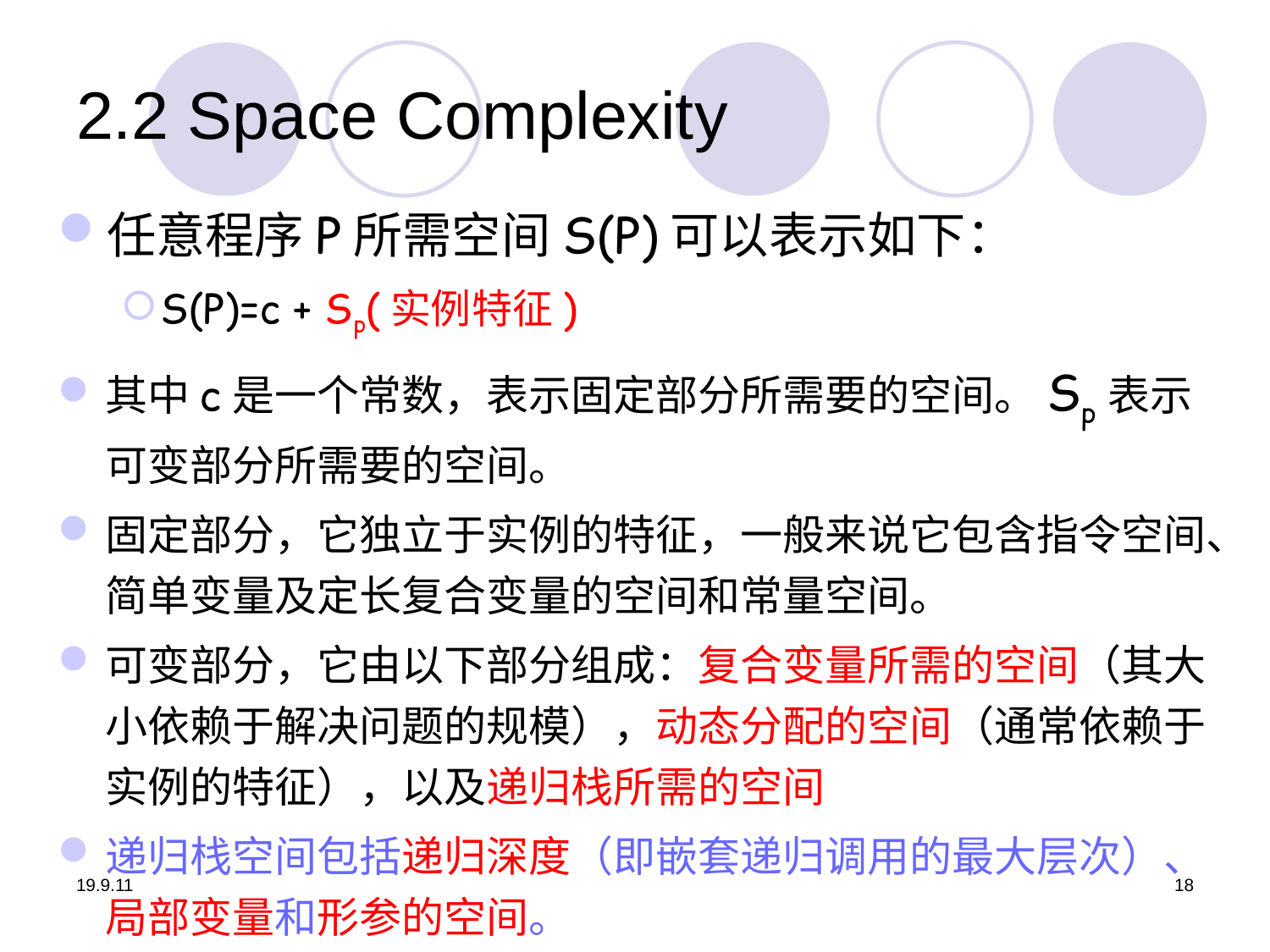

# 2.2 Space Complexity
任意程序P所需空间S(P)可以表示如下：
S(P)=c + Sp(实例特征)
其中c是一个常数，表示固定部分所需要的空间。Sp表示可变部分所需要的空间。
固定部分，它独立于实例的特征，一般来说它包含指令空间、简单变量及定长复合变量的空间和常量空间。
可变部分，它由以下部分组成：复合变量所需的空间（其大小依赖于解决问题的规模），动态分配的空间（通常依赖于实例的特征），以及递归栈所需的空间
递归栈空间包括递归深度（即嵌套递归调用的最大层次）、局部变量和形参的空间。
19.9.11
18